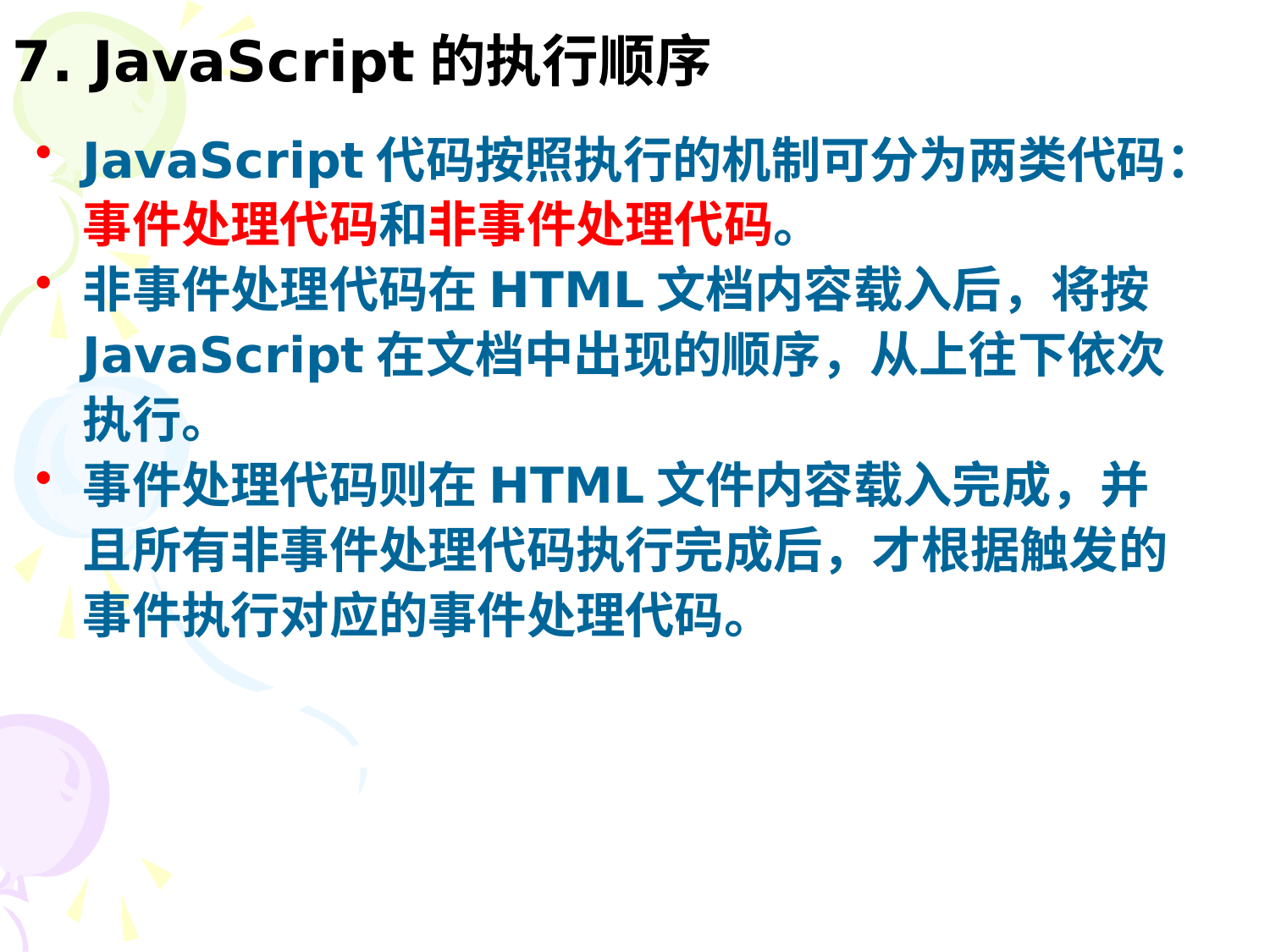

# 7. JavaScript的执行顺序
JavaScript代码按照执行的机制可分为两类代码：事件处理代码和非事件处理代码。
非事件处理代码在HTML文档内容载入后，将按JavaScript在文档中出现的顺序，从上往下依次执行。
事件处理代码则在HTML文件内容载入完成，并且所有非事件处理代码执行完成后，才根据触发的事件执行对应的事件处理代码。